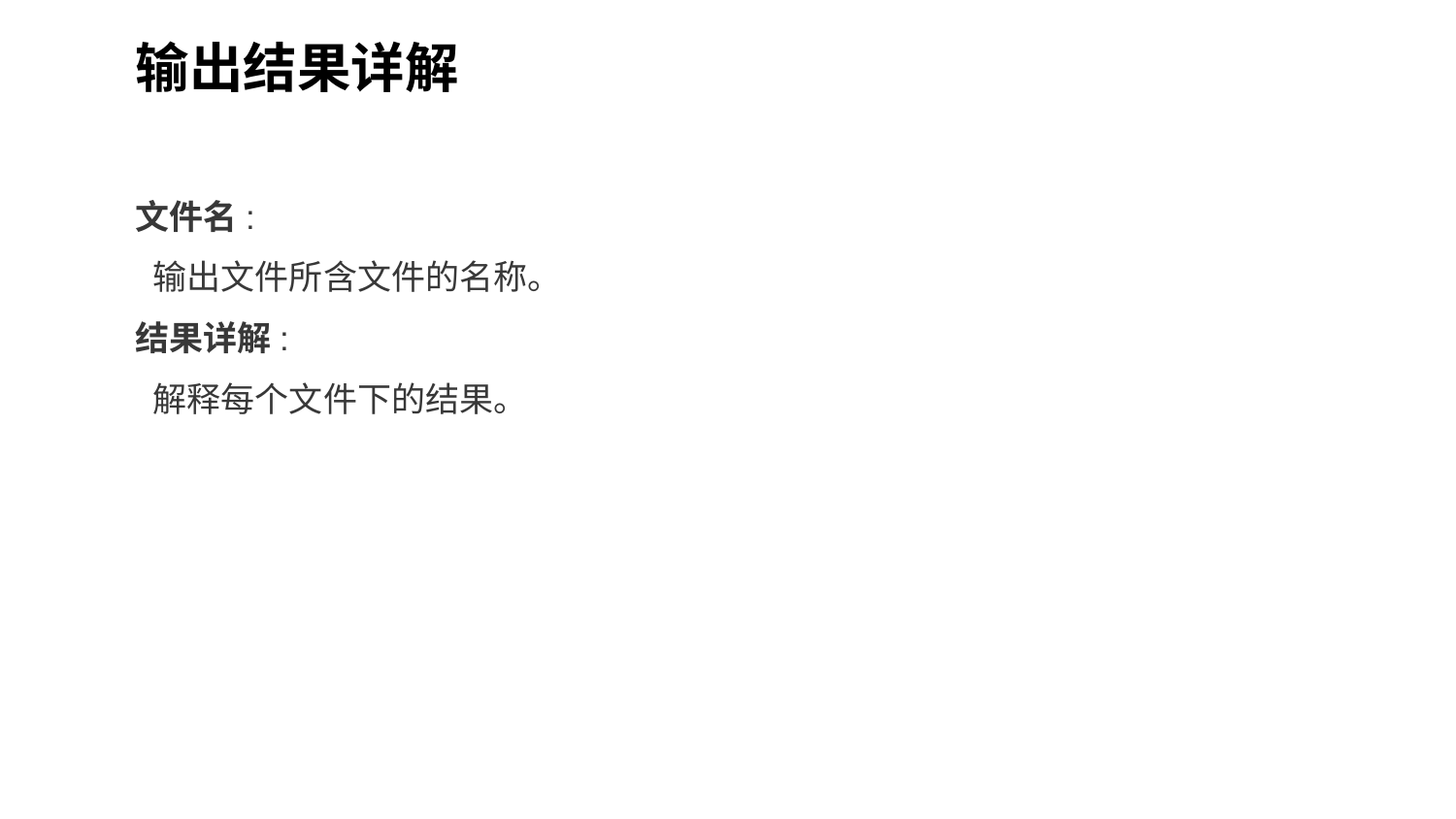

输出结果详解
文件名:
 输出文件所含文件的名称。
结果详解:
 解释每个文件下的结果。